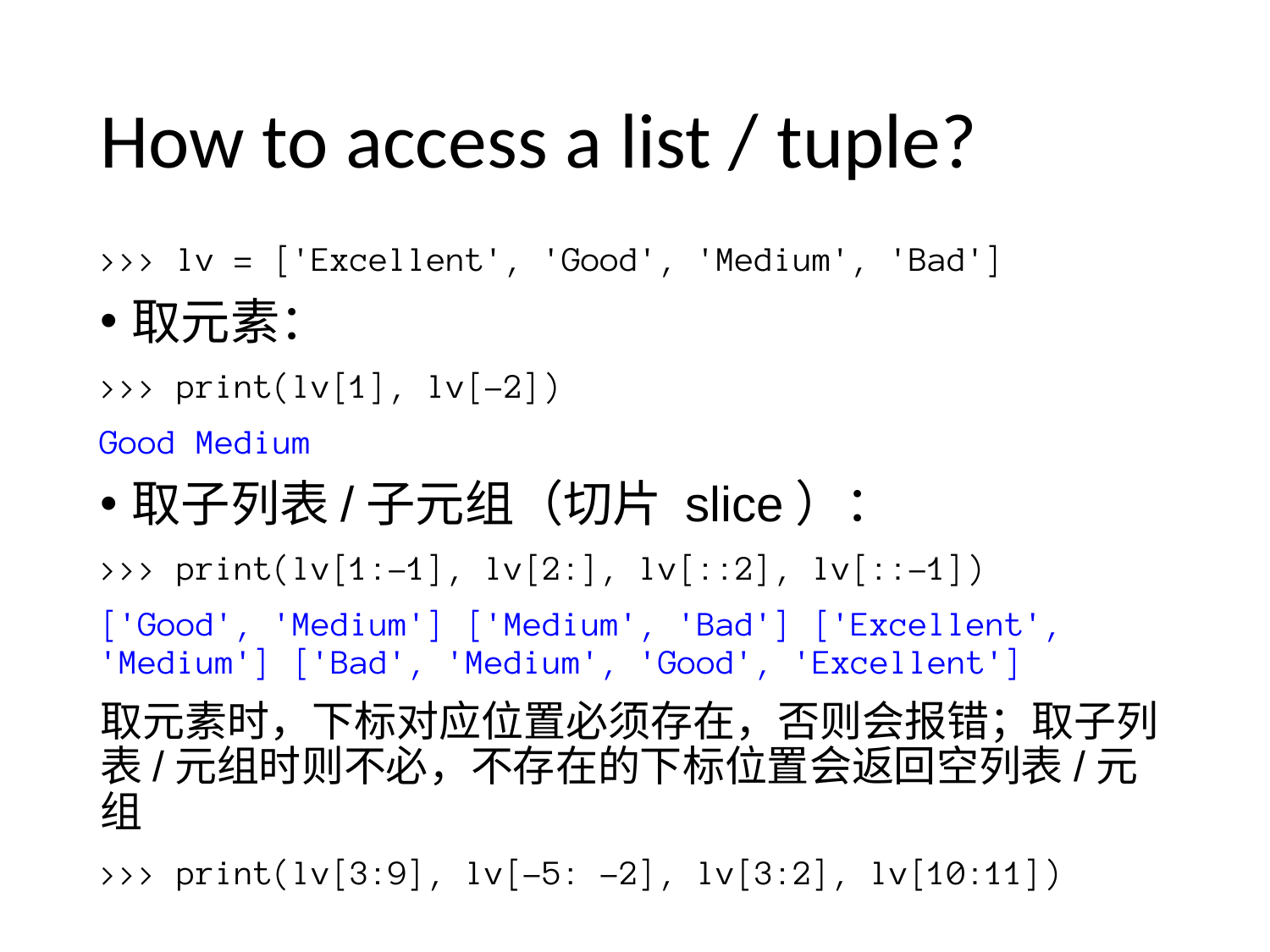

# How to access a list / tuple?
>>> lv = ['Excellent', 'Good', 'Medium', 'Bad']
取元素：
>>> print(lv[1], lv[-2])
Good Medium
取子列表/子元组（切片 slice）：
>>> print(lv[1:-1], lv[2:], lv[::2], lv[::-1])
['Good', 'Medium'] ['Medium', 'Bad'] ['Excellent', 'Medium'] ['Bad', 'Medium', 'Good', 'Excellent']
取元素时，下标对应位置必须存在，否则会报错；取子列表/元组时则不必，不存在的下标位置会返回空列表/元组
>>> print(lv[3:9], lv[-5: -2], lv[3:2], lv[10:11])